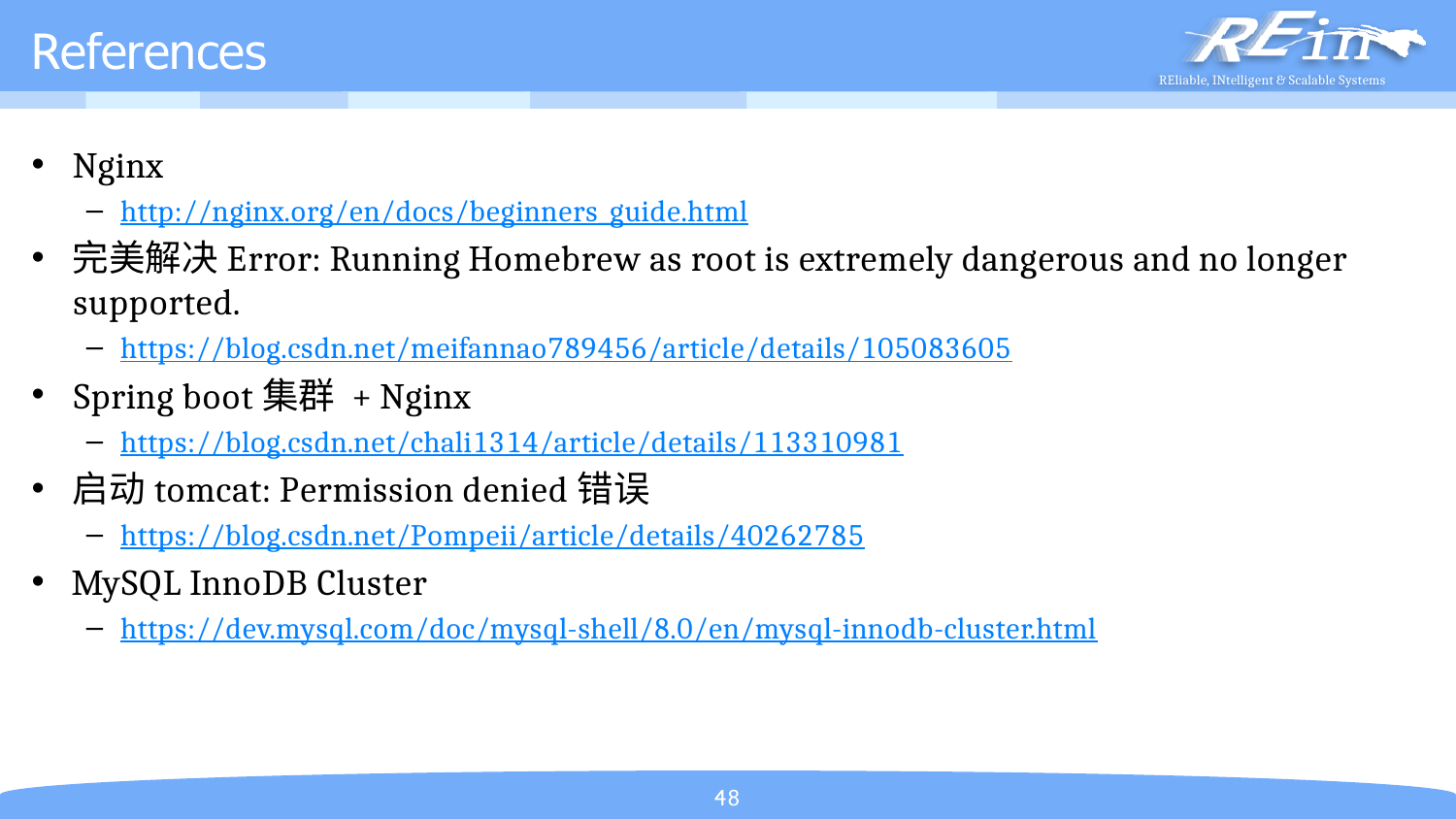

# References
Nginx
http://nginx.org/en/docs/beginners_guide.html
完美解决Error: Running Homebrew as root is extremely dangerous and no longer supported.
https://blog.csdn.net/meifannao789456/article/details/105083605
Spring boot集群 + Nginx
https://blog.csdn.net/chali1314/article/details/113310981
启动tomcat: Permission denied错误
https://blog.csdn.net/Pompeii/article/details/40262785
MySQL InnoDB Cluster
https://dev.mysql.com/doc/mysql-shell/8.0/en/mysql-innodb-cluster.html

48